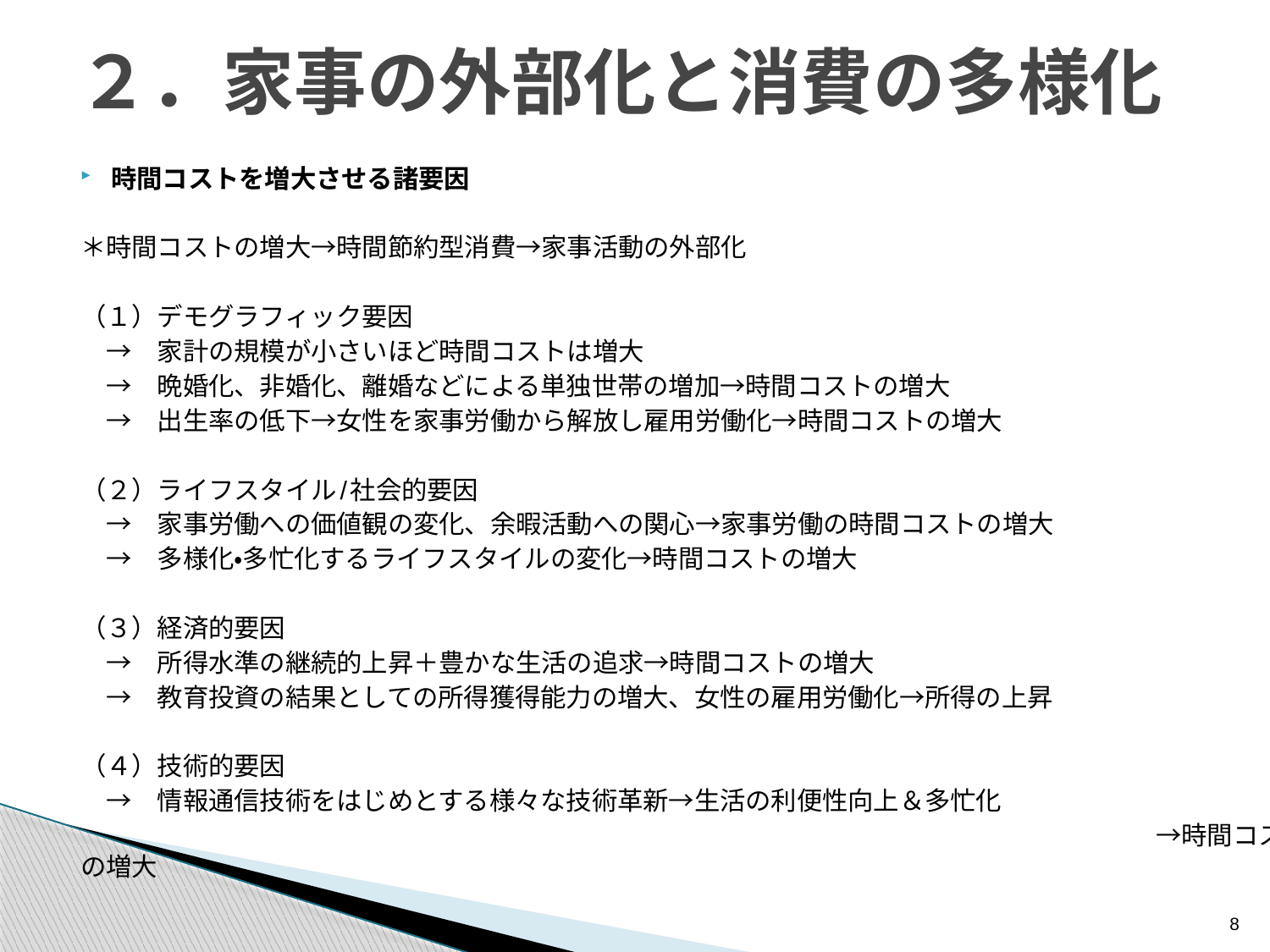

# ２．家事の外部化と消費の多様化
時間コストを増大させる諸要因

＊時間コストの増大→時間節約型消費→家事活動の外部化

（１）デモグラフィック要因
　→　家計の規模が小さいほど時間コストは増大
　→　晩婚化、非婚化、離婚などによる単独世帯の増加→時間コストの増大
　→　出生率の低下→女性を家事労働から解放し雇用労働化→時間コストの増大

（２）ライフスタイル/社会的要因
　→　家事労働への価値観の変化、余暇活動への関心→家事労働の時間コストの増大
　→　多様化・多忙化するライフスタイルの変化→時間コストの増大

（３）経済的要因
　→　所得水準の継続的上昇＋豊かな生活の追求→時間コストの増大
　→　教育投資の結果としての所得獲得能力の増大、女性の雇用労働化→所得の上昇

（４）技術的要因
　→　情報通信技術をはじめとする様々な技術革新→生活の利便性向上＆多忙化
　　　　　　　　　　　　　　　　　　　　　　　　　　　　　　　　　　　　　　　　　　→時間コストの増大

8